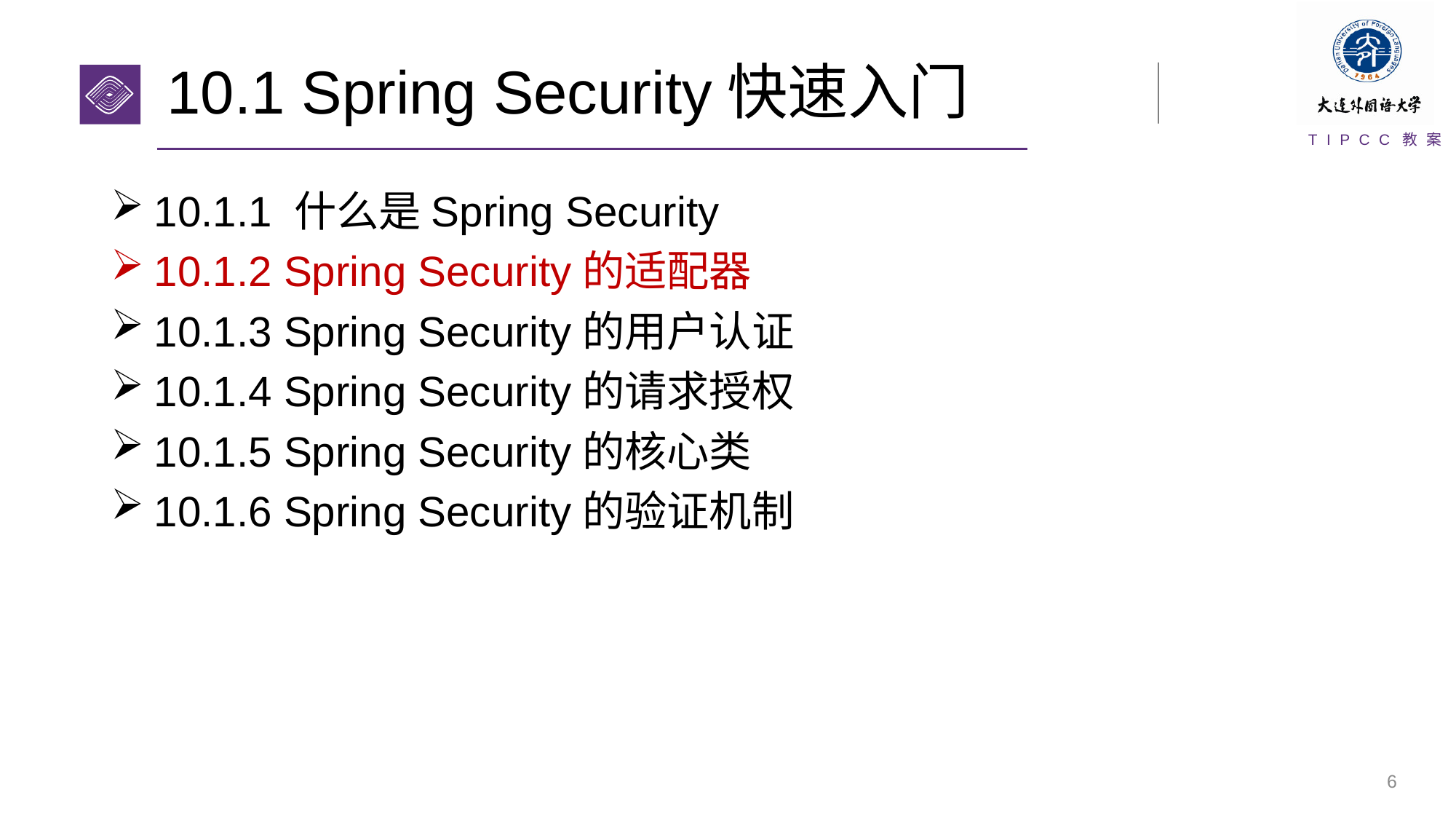

# 10.1 Spring Security快速入门
10.1.1 什么是Spring Security
10.1.2 Spring Security的适配器
10.1.3 Spring Security的用户认证
10.1.4 Spring Security的请求授权
10.1.5 Spring Security的核心类
10.1.6 Spring Security的验证机制
6